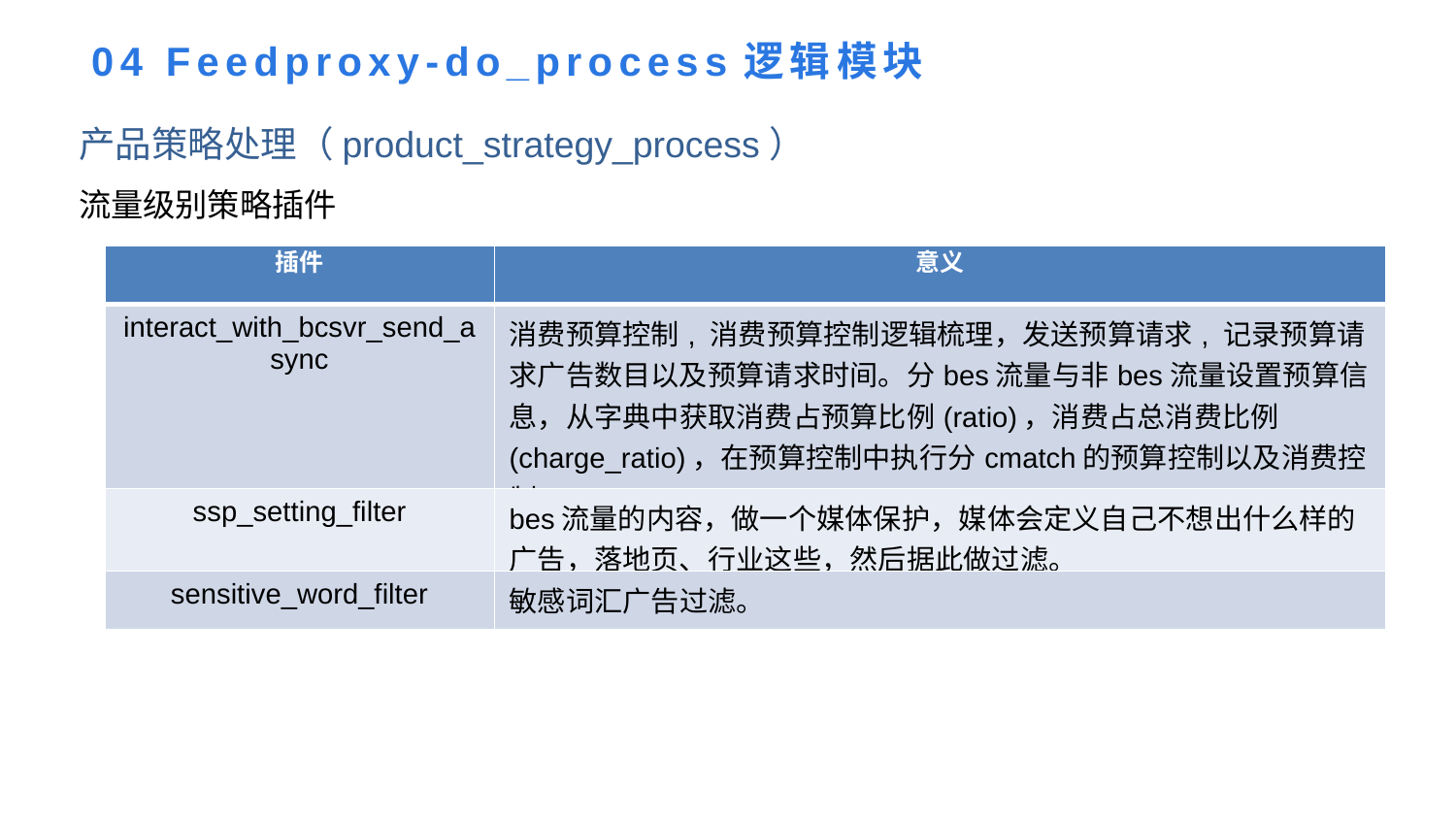

04 Feedproxy-do_process逻辑模块
产品策略处理（product_strategy_process）
流量级别策略插件
| 插件 | 意义 |
| --- | --- |
| interact\_with\_bcsvr\_send\_async | 消费预算控制, 消费预算控制逻辑梳理，发送预算请求, 记录预算请求广告数目以及预算请求时间。分bes流量与非bes流量设置预算信息，从字典中获取消费占预算比例(ratio)，消费占总消费比例(charge\_ratio)，在预算控制中执行分cmatch的预算控制以及消费控制。 |
| ssp\_setting\_filter | bes流量的内容，做一个媒体保护，媒体会定义自己不想出什么样的广告，落地页、行业这些，然后据此做过滤。 |
| sensitive\_word\_filter | 敏感词汇广告过滤。 |